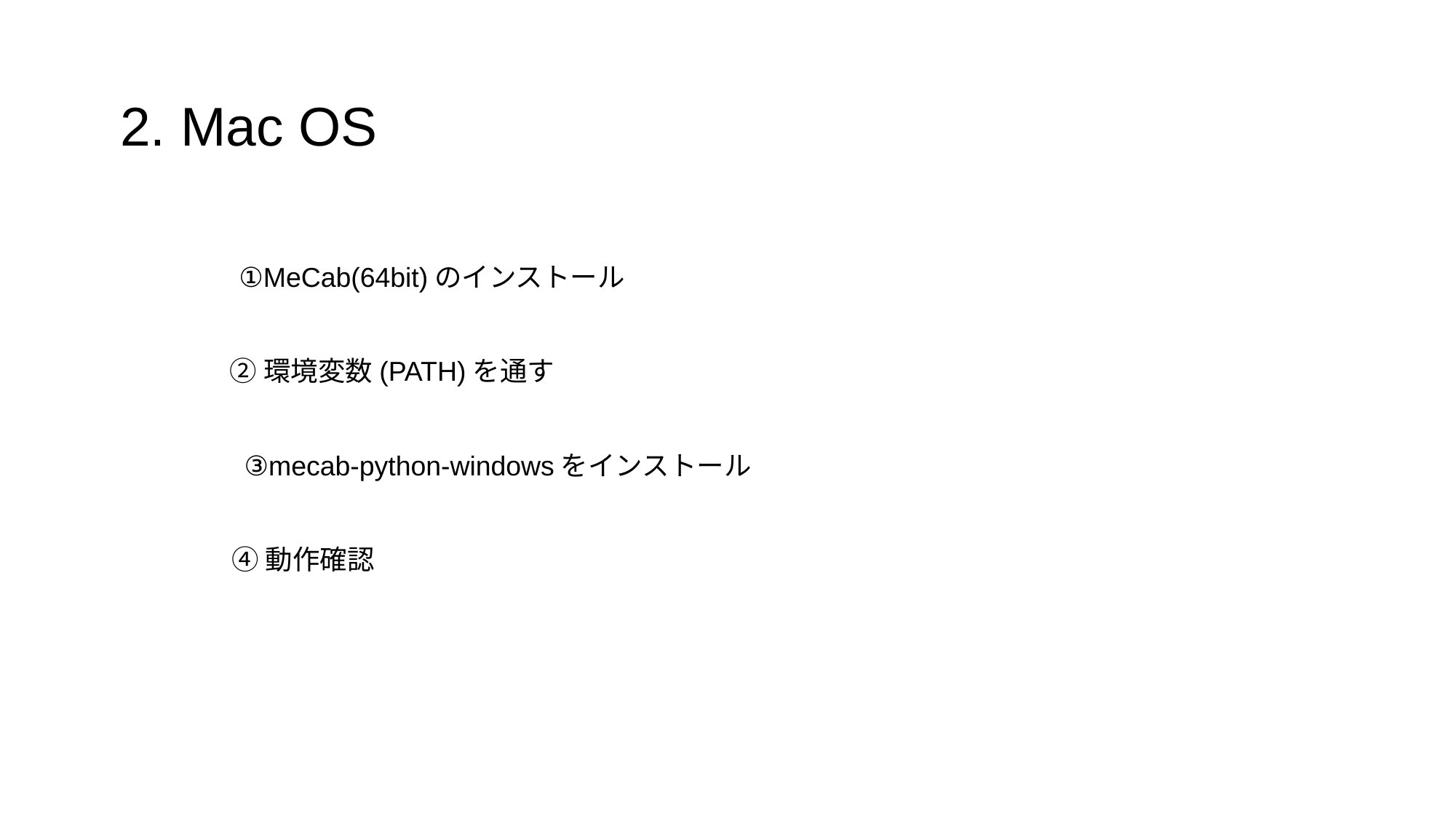

2. Mac OS
①MeCab(64bit)のインストール
②環境変数(PATH)を通す
③mecab-python-windowsをインストール
④動作確認